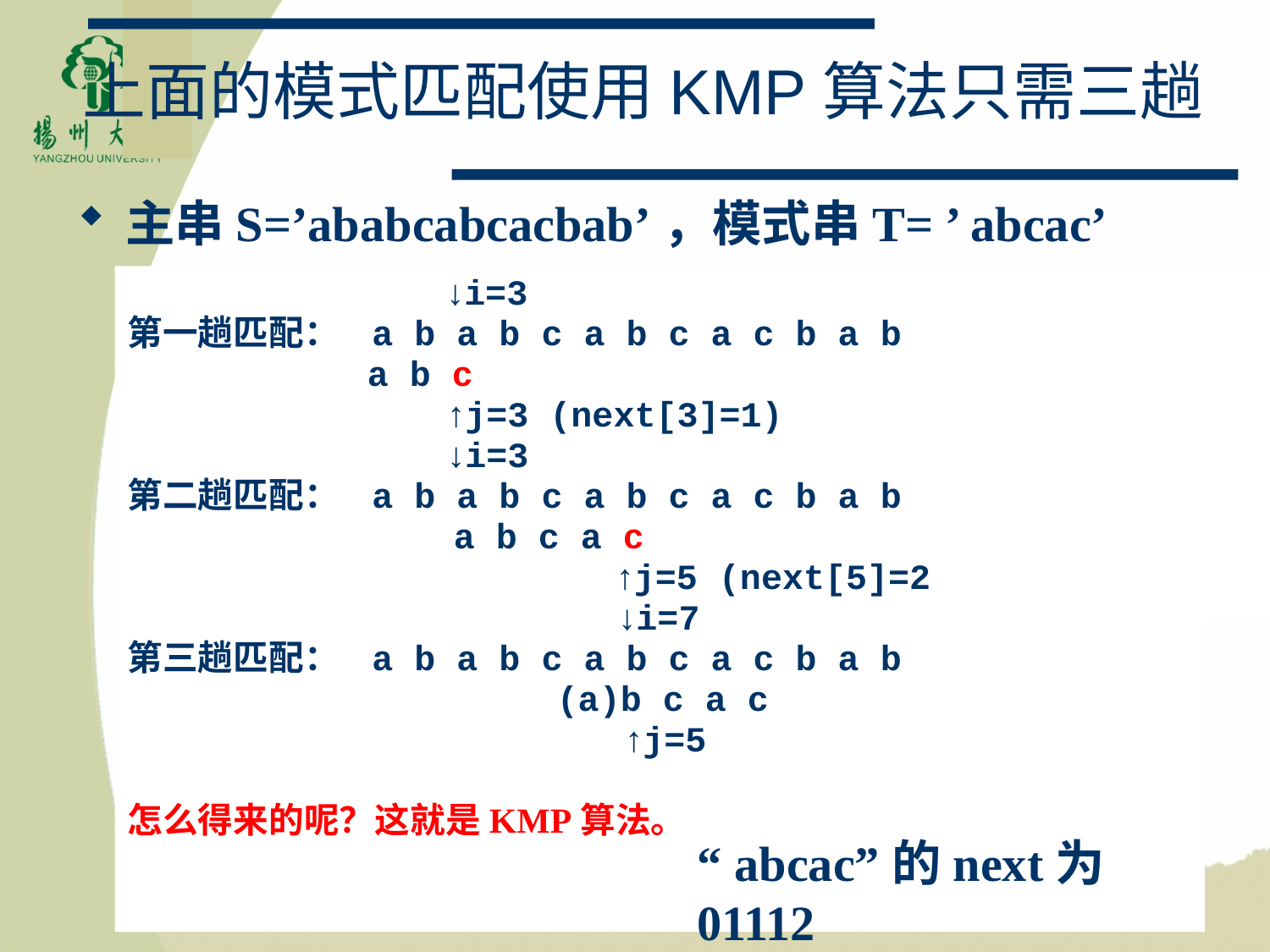

# 上面的模式匹配使用KMP算法只需三趟
主串S=’ababcabcacbab’，模式串T= ’ abcac’
                                                    ↓i=3
第一趟匹配：   a b a b c a b c a c b a b
                           a b c
                                    ↑j=3 (next[3]=1)
                                    ↓i=3
第二趟匹配：   a b a b c a b c a c b a b
                a b c a c
                                                       ↑j=5 (next[5]=2
                        ↓i=7
第三趟匹配：   a b a b c a b c a c b a b
                             (a)b c a c
                                                        ↑j=5

怎么得来的呢？这就是KMP算法。
“ abcac”的next为01112